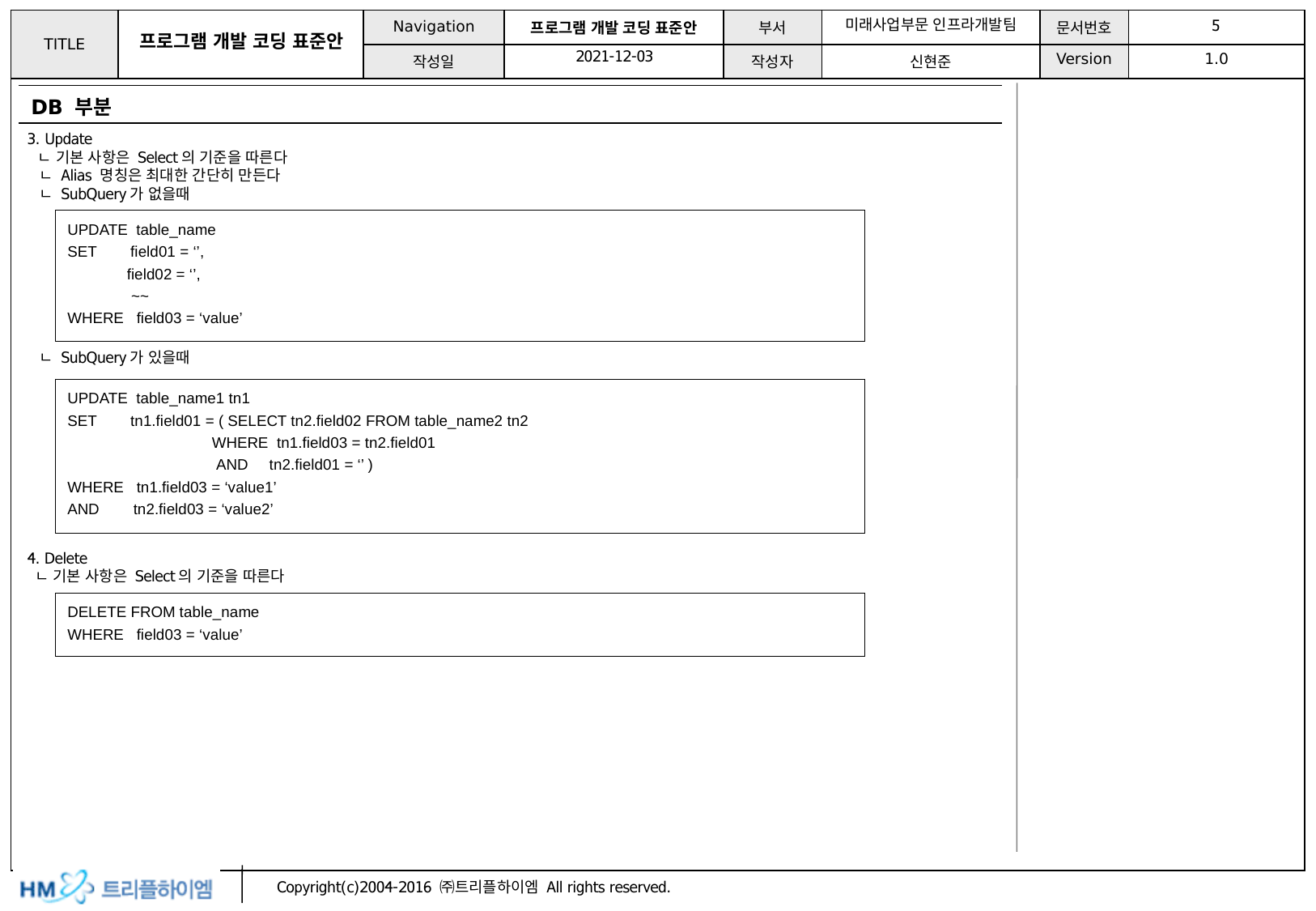

| DB 부분 |
| --- |
3. Update
  ㄴ 기본 사항은 Select의 기준을 따른다
  ㄴ Alias 명칭은 최대한 간단히 만든다
  ㄴ SubQuery가 없을때

  ㄴ SubQuery가 있을때

4. Delete
 ㄴ 기본 사항은 Select의 기준을 따른다

| UPDATE table\_name SET field01 = ‘’, field02 = ‘’, ~~ WHERE field03 = ‘value’ |
| --- |
| UPDATE table\_name1 tn1 SET tn1.field01 = ( SELECT tn2.field02 FROM table\_name2 tn2 WHERE tn1.field03 = tn2.field01 AND tn2.field01 = ‘’ ) WHERE tn1.field03 = ‘value1’ AND tn2.field03 = ‘value2’ |
| --- |
| DELETE FROM table\_name WHERE field03 = ‘value’ |
| --- |